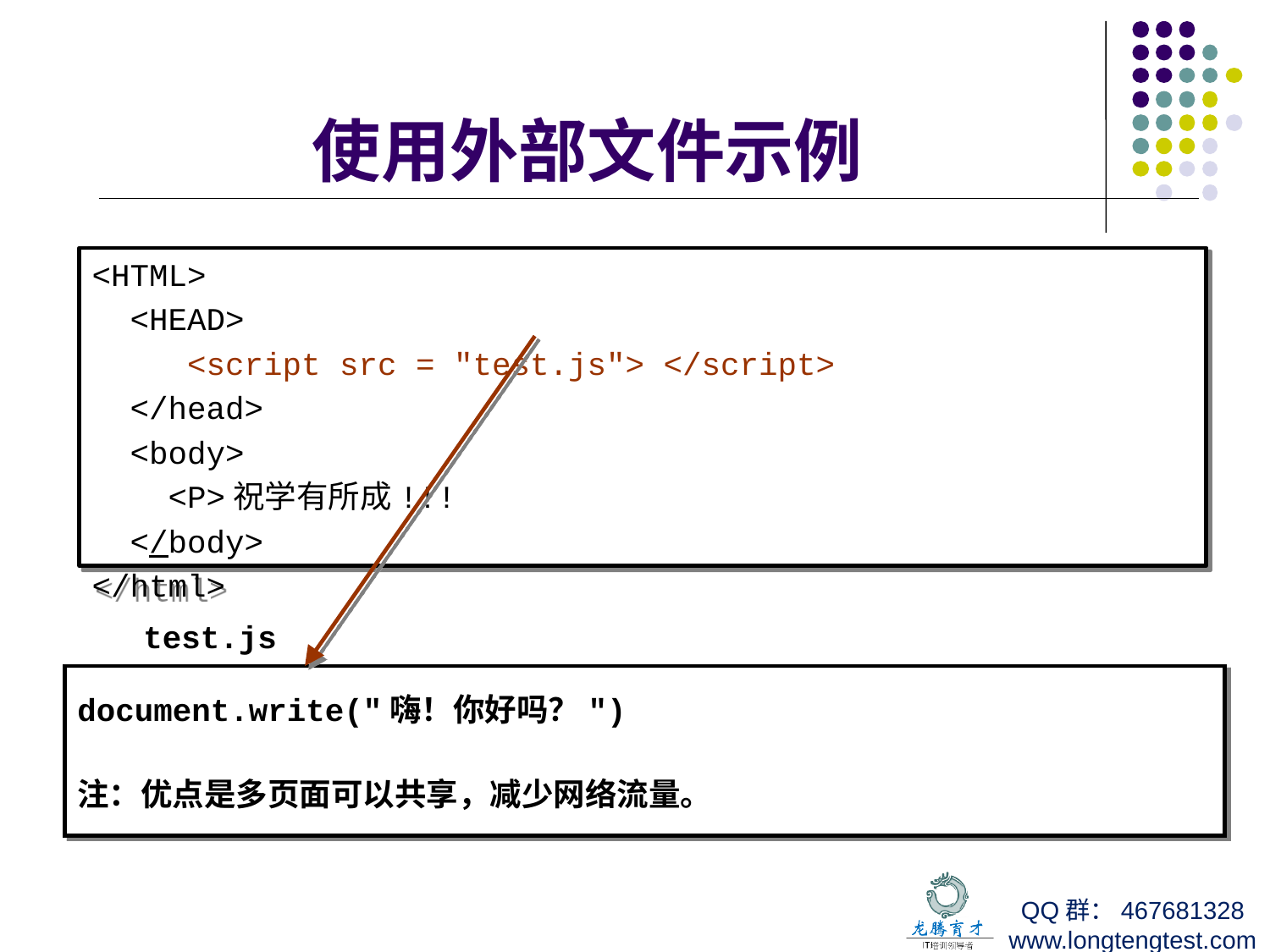

# 使用外部文件示例
<HTML>
  <HEAD>
     <script src = "test.js"> </script>
  </head>
  <body>
    <P>祝学有所成!!!
  </body>
</html>

test.js
document.write("嗨！你好吗？")

注：优点是多页面可以共享，减少网络流量。